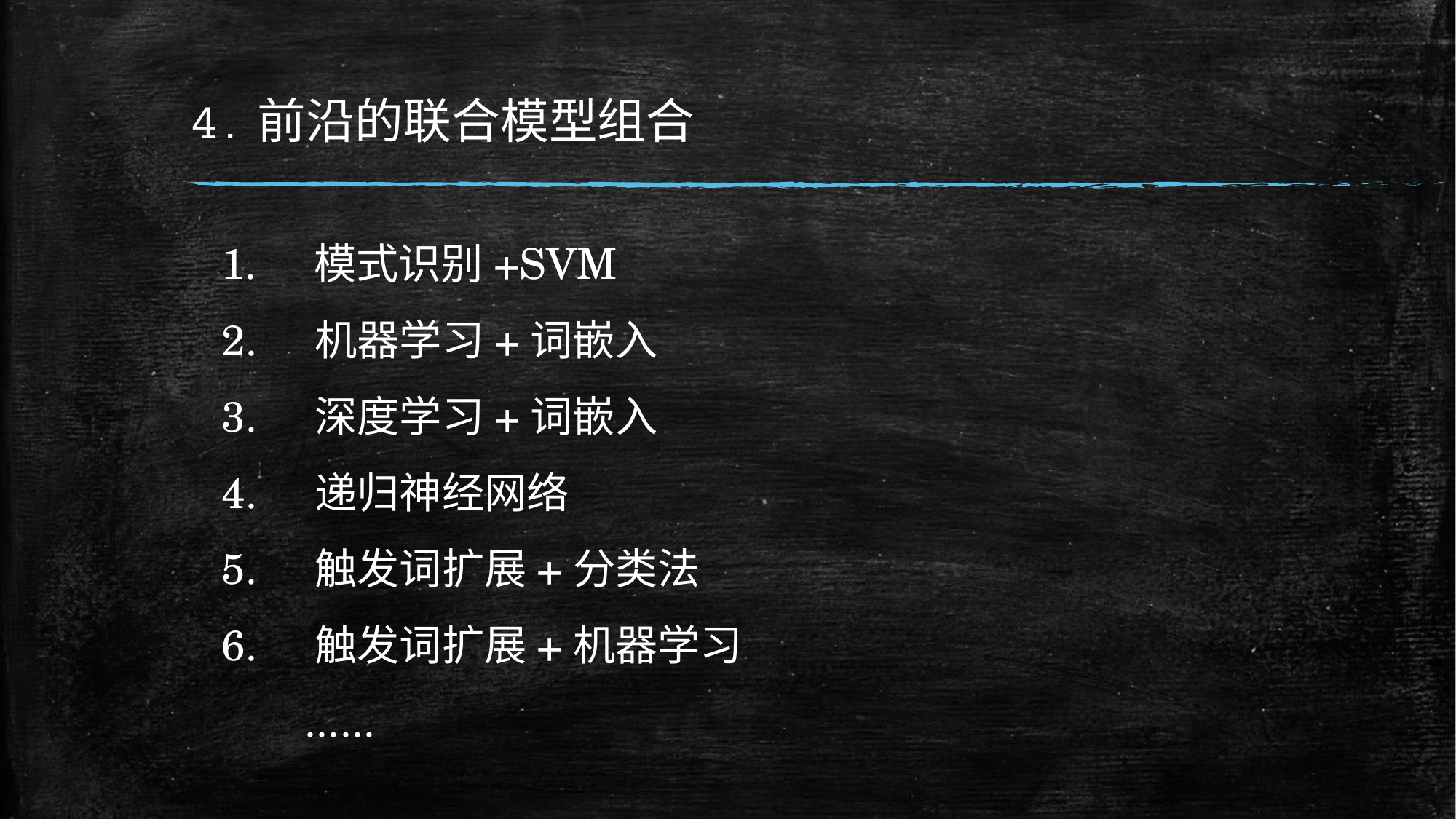

# 4.前沿的联合模型组合
       1.    模式识别+SVM
       2.    机器学习+词嵌入
       3.    深度学习+词嵌入
       4.    递归神经网络
       5.    触发词扩展+分类法
       6.    触发词扩展+机器学习
              ......